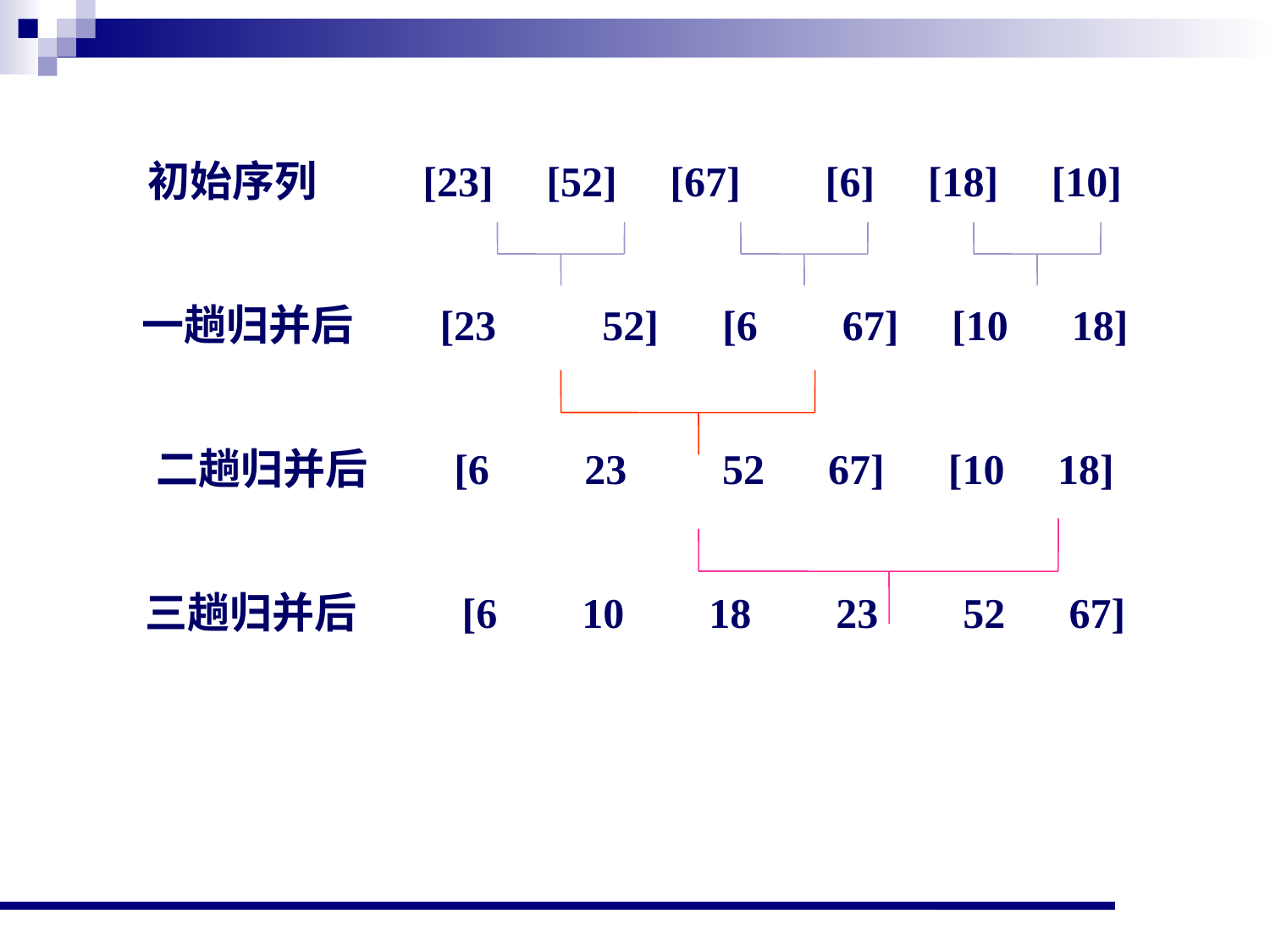

初始序列          [23]     [52]     [67]        [6]     [18]     [10]

一趟归并后        [23          52]      [6        67]     [10      18]

二趟归并后        [6         23         52      67]      [10     18]

三趟归并后          [6        10        18        23        52      67]